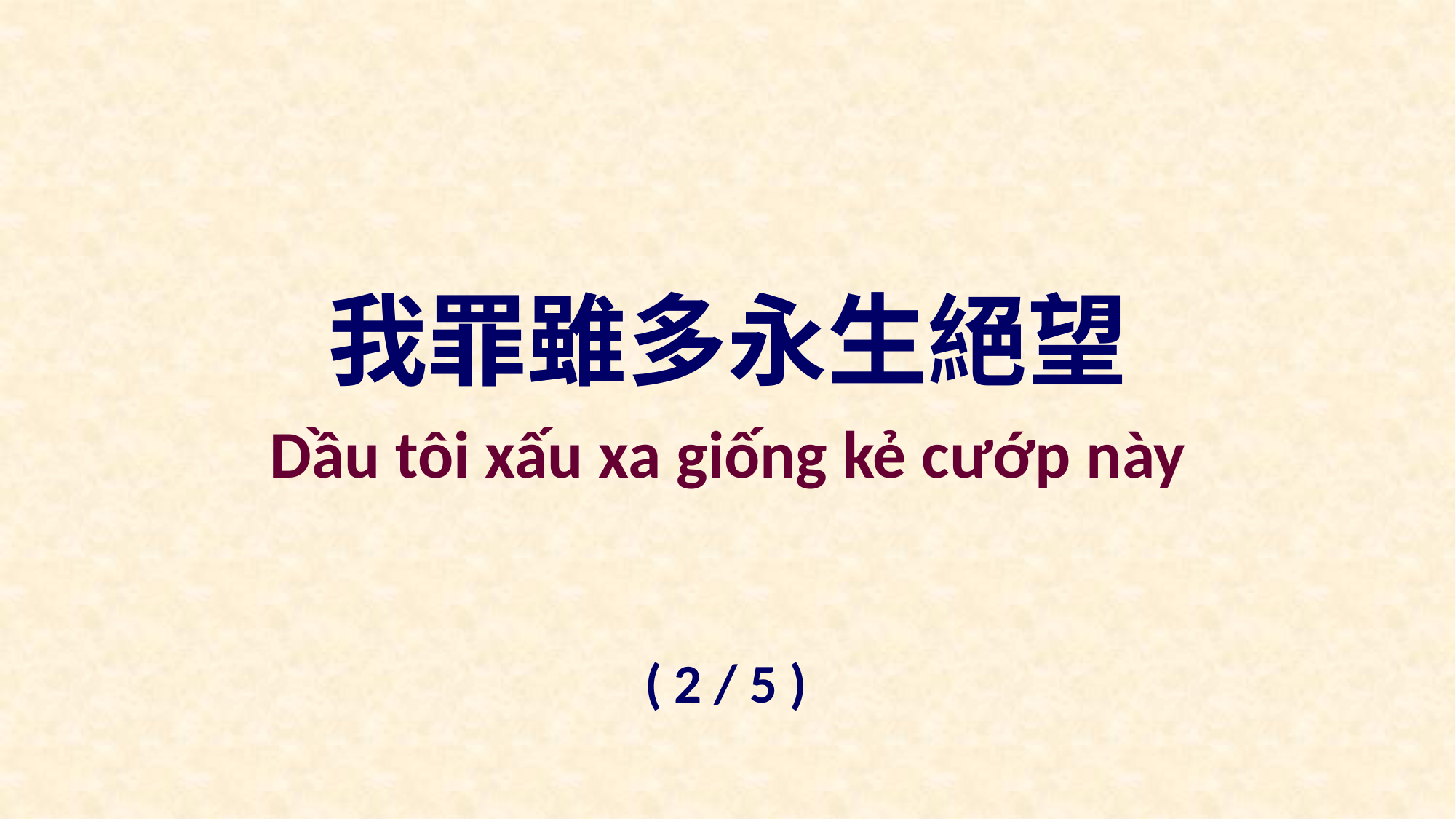

我罪雖多永生絕望
Dầu tôi xấu xa giống kẻ cướp này
( 2 / 5 )